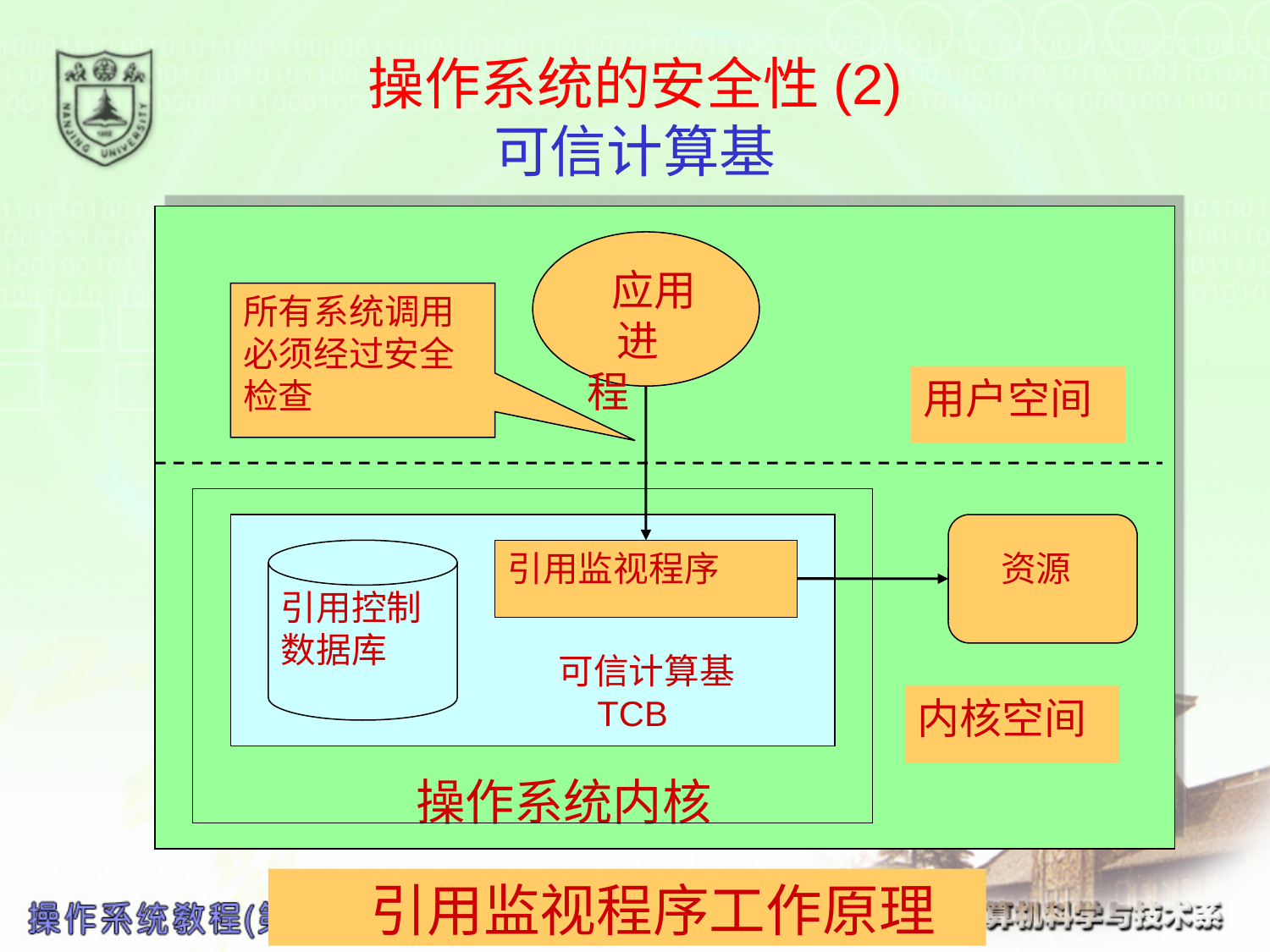

# 操作系统的安全性(2) 可信计算基

                         操作系统内核

  应用
  进程
所有系统调用必须经过安全检查
用户空间

引用监视程序
资源

引用控制数据库
可信计算基
    TCB
内核空间
      引用监视程序工作原理